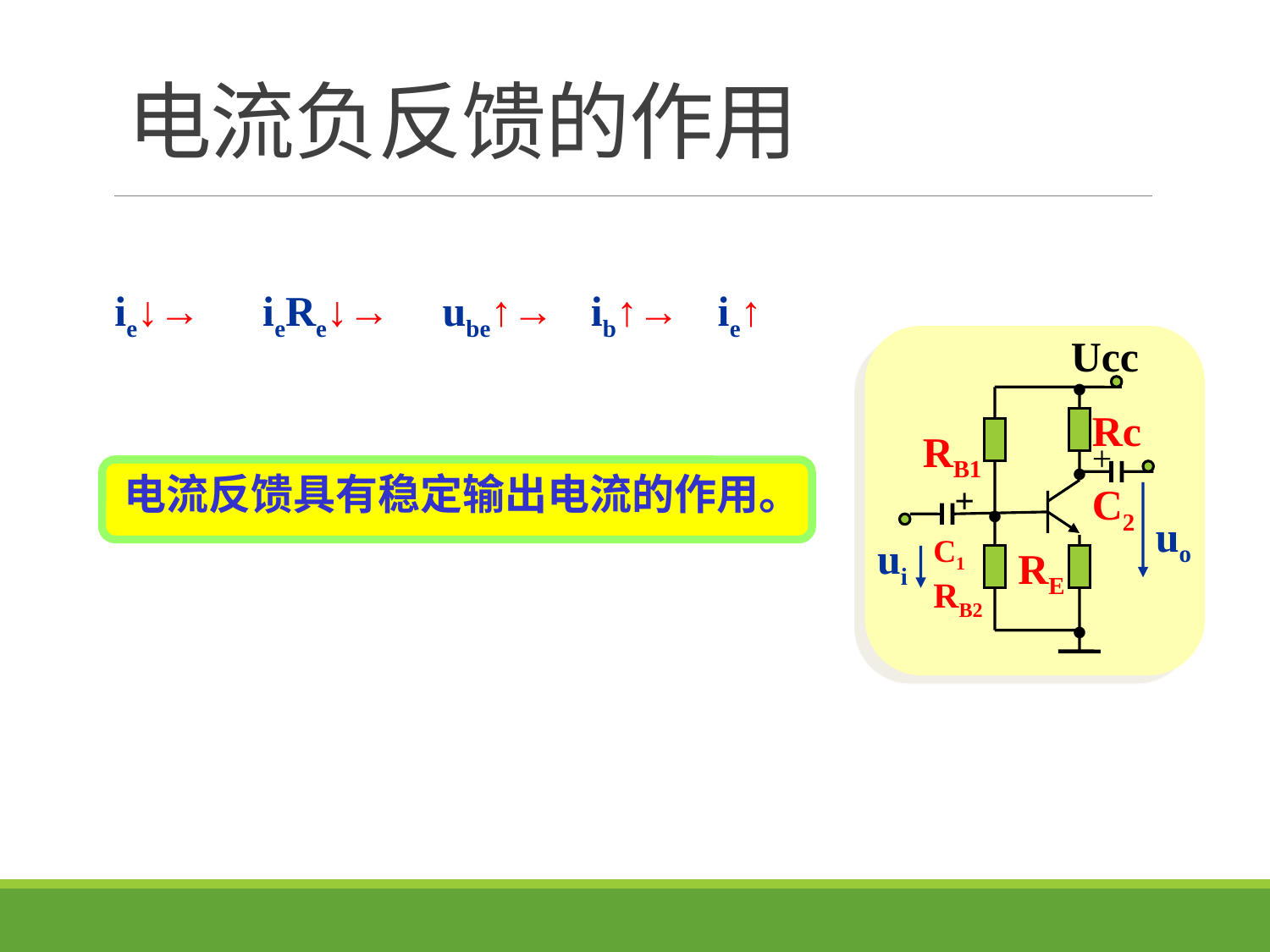

# 电流负反馈的作用
ie↓→
ieRe↓→
ube↑→
ib↑→
ie↑
Ucc
•

Rc

RB1

+
•

+

C2

•

uo

C1

RE

RB2
•

ui

电流反馈具有稳定输出电流的作用。